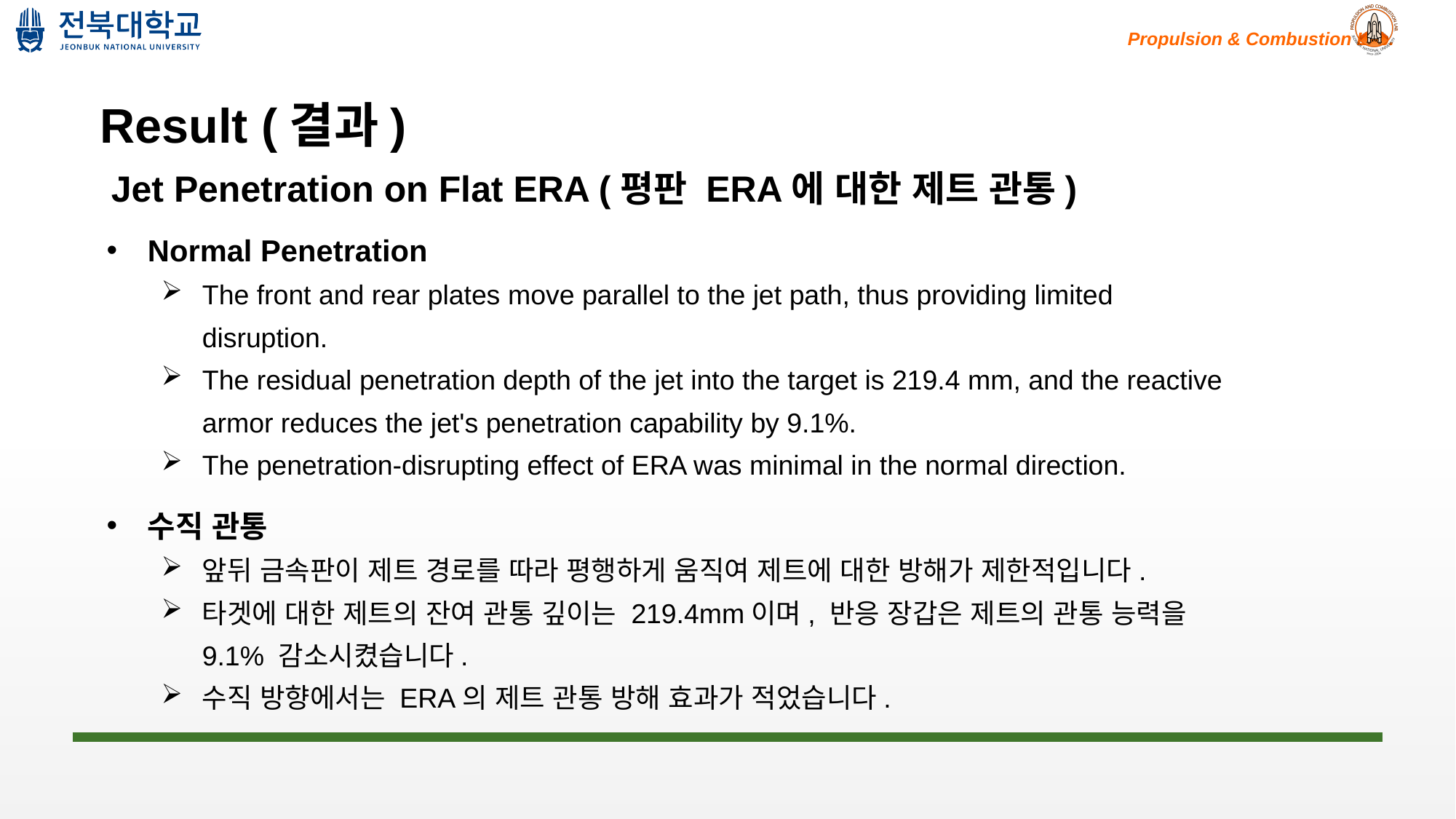

Result (결과)
Jet Penetration on Flat ERA (평판 ERA에 대한 제트 관통)
Normal Penetration
The front and rear plates move parallel to the jet path, thus providing limited disruption.
The residual penetration depth of the jet into the target is 219.4 mm, and the reactive armor reduces the jet's penetration capability by 9.1%.
The penetration-disrupting effect of ERA was minimal in the normal direction.
수직 관통
앞뒤 금속판이 제트 경로를 따라 평행하게 움직여 제트에 대한 방해가 제한적입니다.
타겟에 대한 제트의 잔여 관통 깊이는 219.4mm이며, 반응 장갑은 제트의 관통 능력을 9.1% 감소시켰습니다.
수직 방향에서는 ERA의 제트 관통 방해 효과가 적었습니다.